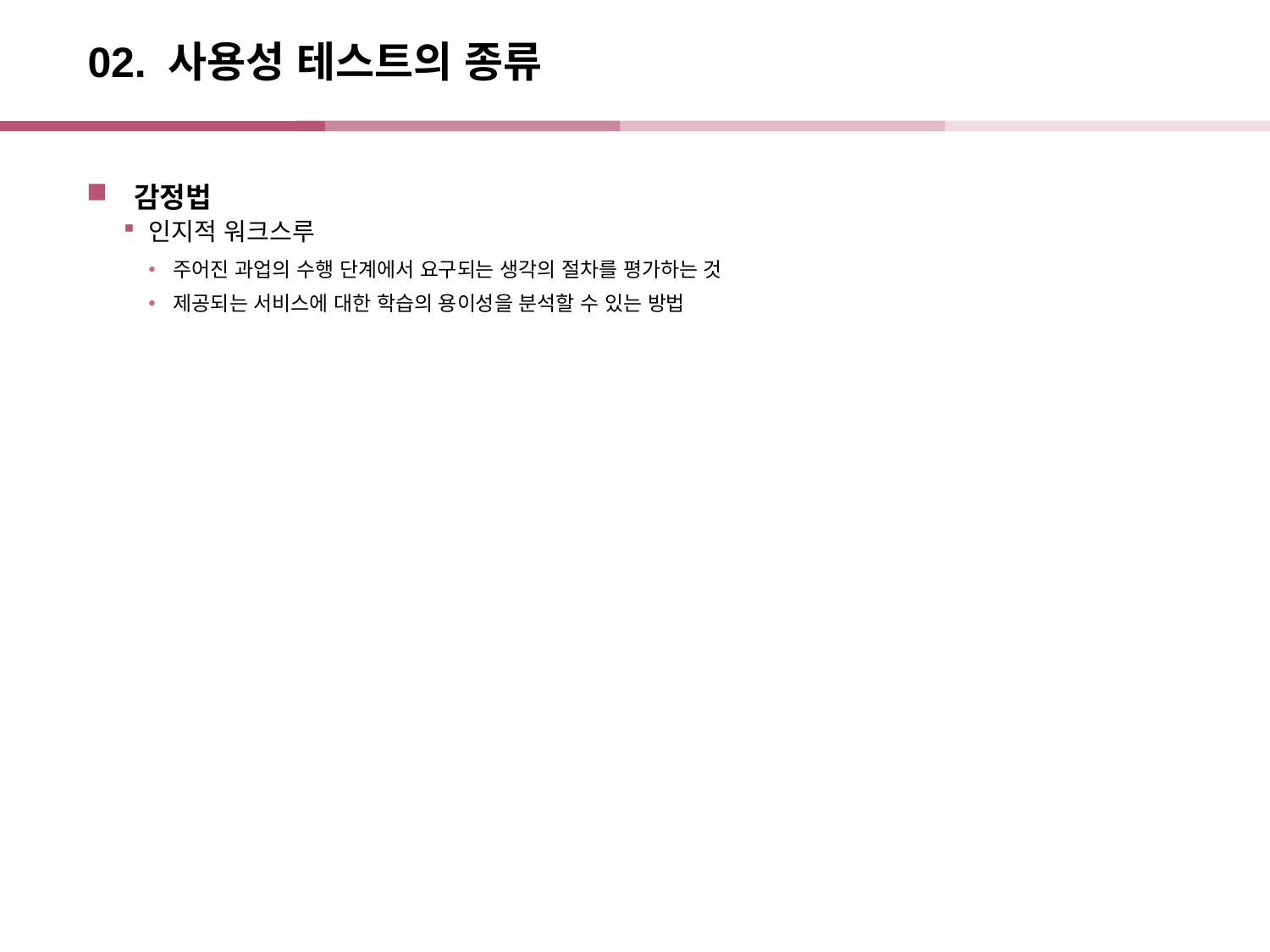

# 02. 사용성 테스트의 종류
감정법
인지적 워크스루
주어진 과업의 수행 단계에서 요구되는 생각의 절차를 평가하는 것
제공되는 서비스에 대한 학습의 용이성을 분석할 수 있는 방법